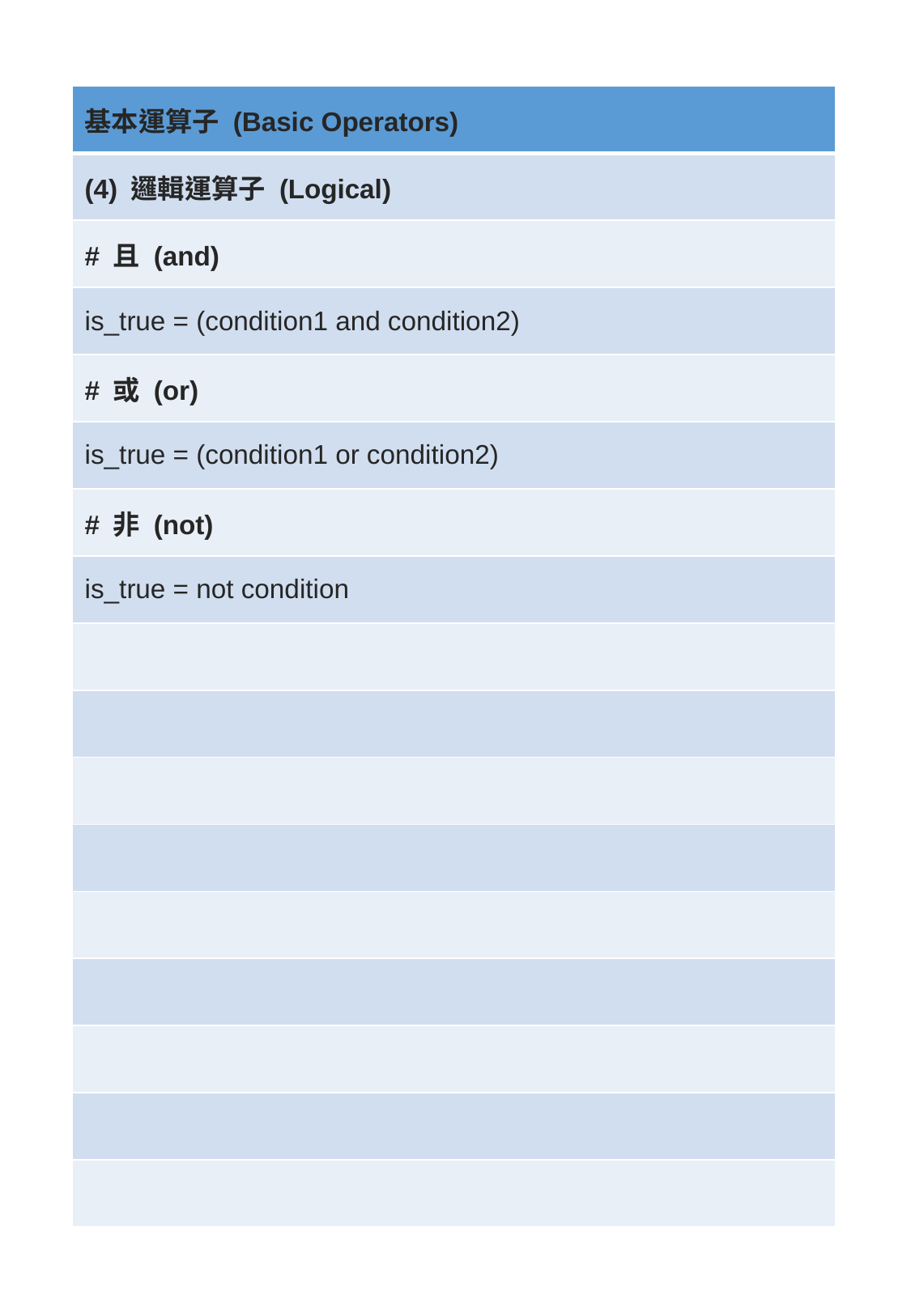

| 基本運算子 (Basic Operators) |
| --- |
| (4) 邏輯運算子 (Logical) |
| # 且 (and) |
| is\_true = (condition1 and condition2) |
| # 或 (or) |
| is\_true = (condition1 or condition2) |
| # 非 (not) |
| is\_true = not condition |
|  |
|  |
|  |
|  |
|  |
|  |
|  |
|  |
|  |